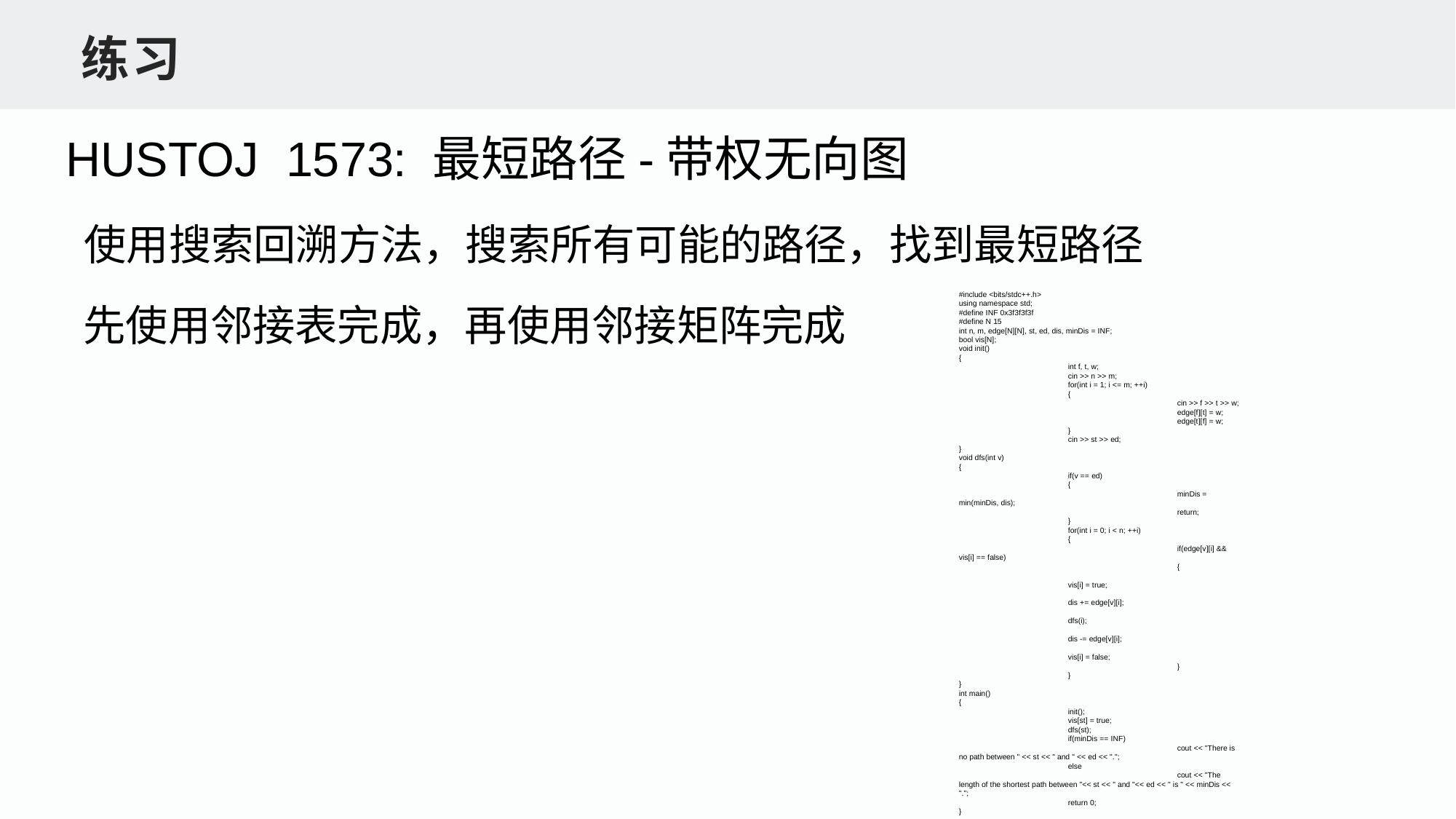

练习
HUSTOJ  1573: 最短路径-带权无向图
使用搜索回溯方法，搜索所有可能的路径，找到最短路径
#include <bits/stdc++.h>
using namespace std;
#define INF 0x3f3f3f3f
#define N 15
int n, m, edge[N][N], st, ed, dis, minDis = INF;
bool vis[N];
void init()
{
	int f, t, w;
	cin >> n >> m;
	for(int i = 1; i <= m; ++i)
	{
		cin >> f >> t >> w;
		edge[f][t] = w;
		edge[t][f] = w;
	}
	cin >> st >> ed;
}
void dfs(int v)
{
	if(v == ed)
	{
		minDis = min(minDis, dis);
		return;
	}
	for(int i = 0; i < n; ++i)
	{
		if(edge[v][i] && vis[i] == false)
		{
			vis[i] = true;
			dis += edge[v][i];
			dfs(i);
			dis -= edge[v][i];
			vis[i] = false;
		}
	}
}
int main()
{
	init();
	vis[st] = true;
	dfs(st);
	if(minDis == INF)
		cout << "There is no path between " << st << " and " << ed << ".";
	else
		cout << "The length of the shortest path between "<< st << " and "<< ed << " is " << minDis << ".";
	return 0;
}
先使用邻接表完成，再使用邻接矩阵完成
10